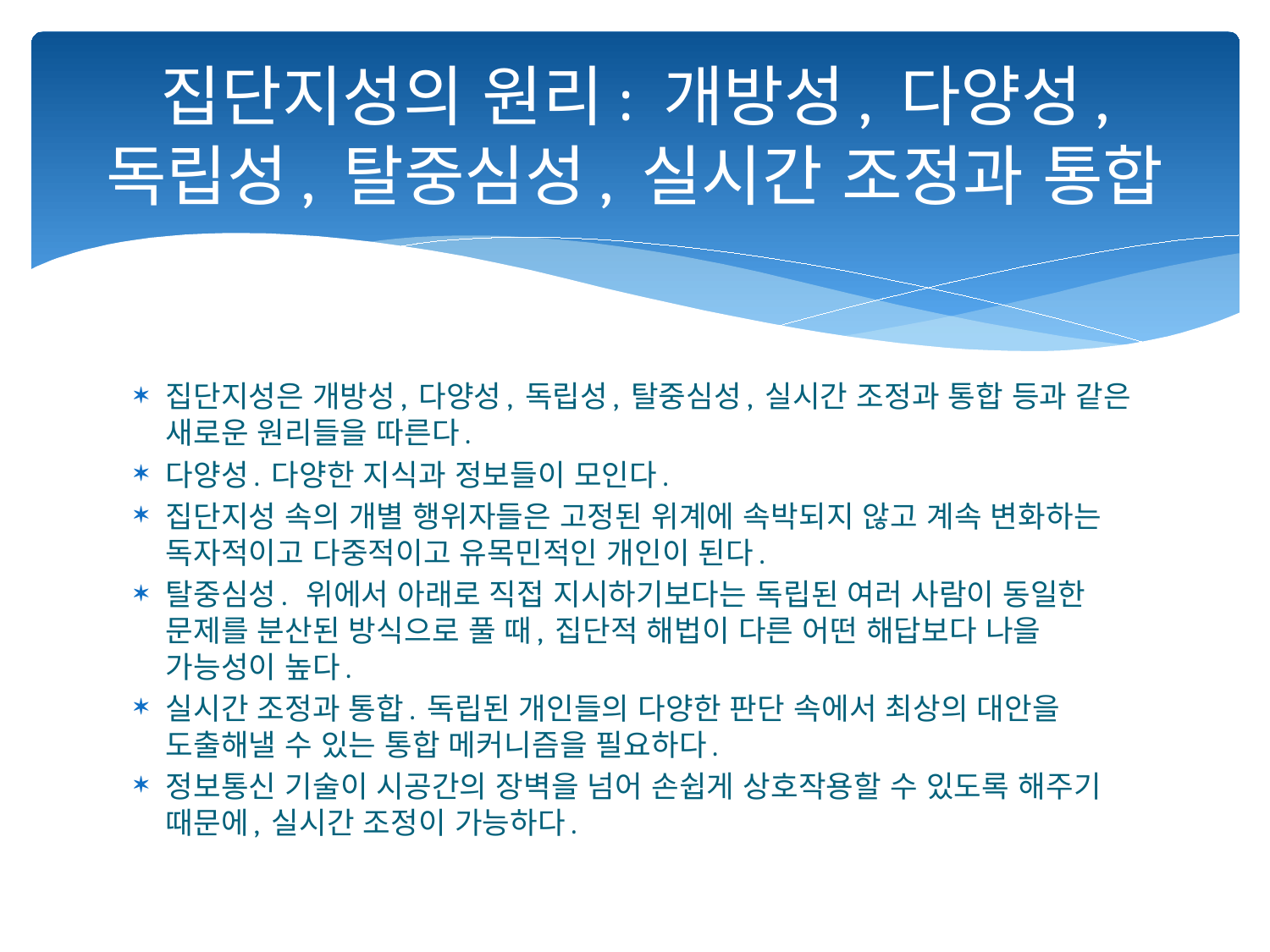

# 집단지성의 원리: 개방성, 다양성, 독립성, 탈중심성, 실시간 조정과 통합
집단지성은 개방성, 다양성, 독립성, 탈중심성, 실시간 조정과 통합 등과 같은 새로운 원리들을 따른다.
다양성. 다양한 지식과 정보들이 모인다.
집단지성 속의 개별 행위자들은 고정된 위계에 속박되지 않고 계속 변화하는 독자적이고 다중적이고 유목민적인 개인이 된다.
탈중심성.  위에서 아래로 직접 지시하기보다는 독립된 여러 사람이 동일한 문제를 분산된 방식으로 풀 때, 집단적 해법이 다른 어떤 해답보다 나을 가능성이 높다.
실시간 조정과 통합. 독립된 개인들의 다양한 판단 속에서 최상의 대안을 도출해낼 수 있는 통합 메커니즘을 필요하다.
정보통신 기술이 시공간의 장벽을 넘어 손쉽게 상호작용할 수 있도록 해주기 때문에, 실시간 조정이 가능하다.